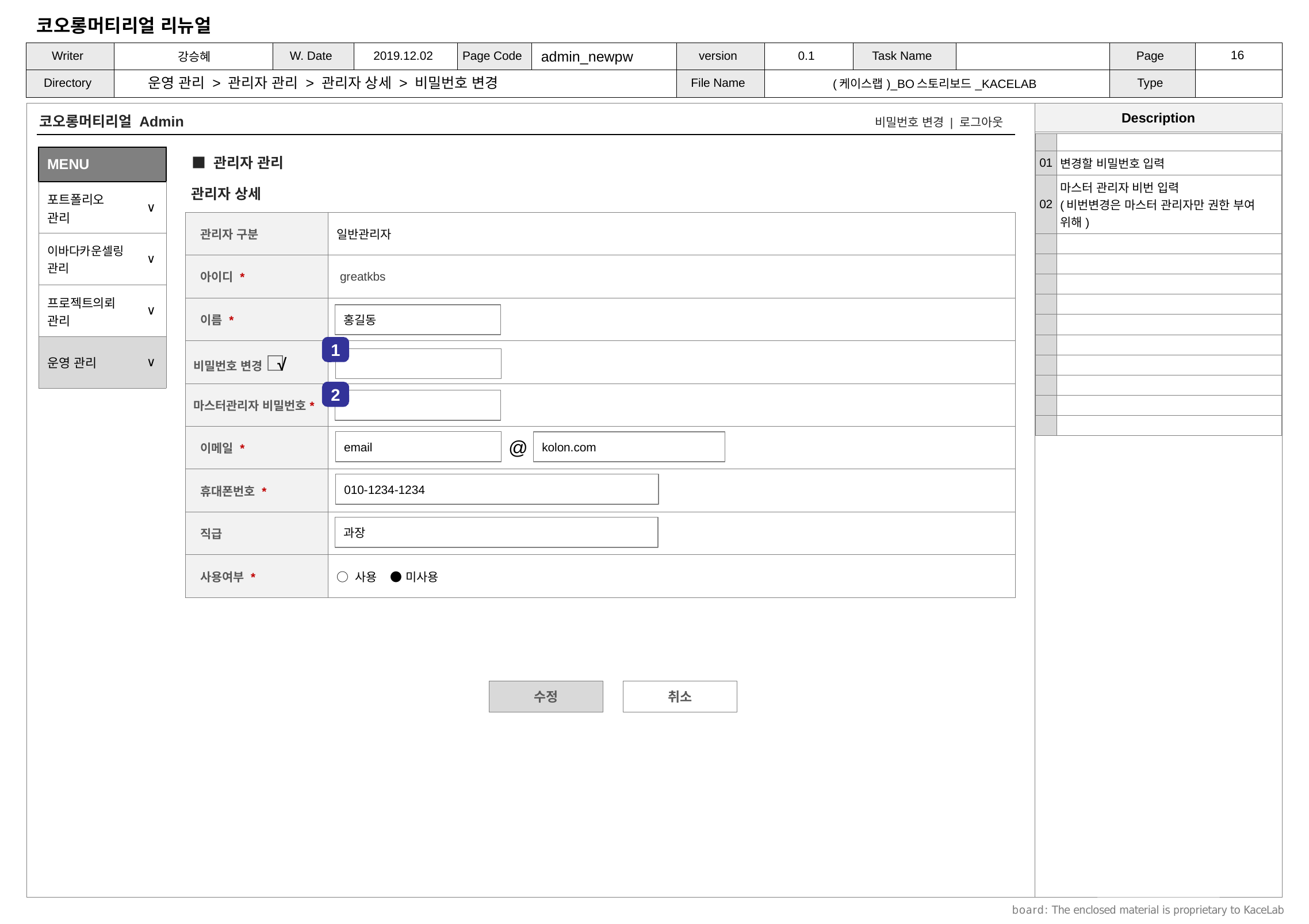

admin_newpw
운영 관리 > 관리자 관리 > 관리자 상세 > 비밀번호 변경
코오롱머티리얼 Admin
비밀번호 변경 | 로그아웃
|  |  |
| --- | --- |
| 01 | 변경할 비밀번호 입력 |
| 02 | 마스터 관리자 비번 입력 (비번변경은 마스터 관리자만 권한 부여 위해) |
|  |  |
|  |  |
|  |  |
|  |  |
|  |  |
|  |  |
|  |  |
|  |  |
|  |  |
|  |  |
| MENU |  |
| --- | --- |
| 포트폴리오 관리 | ∨ |
| 이바다카운셀링 관리 | ∨ |
| 프로젝트의뢰 관리 | ∨ |
| 운영 관리 | ∨ |
■ 관리자 관리
관리자 상세
| 관리자 구분 | 일반관리자 |
| --- | --- |
| 아이디 \* | greatkbs |
| 이름 \* |  |
| 비밀번호 변경 □ |  |
| 마스터관리자 비밀번호\* |  |
| 이메일 \* |  |
| 휴대폰번호 \* |  |
| 직급 |  |
| 사용여부 \* | ○ 사용 ● 미사용 |
홍길동
1

√
2

@
email
kolon.com
010-1234-1234
과장
수정
취소